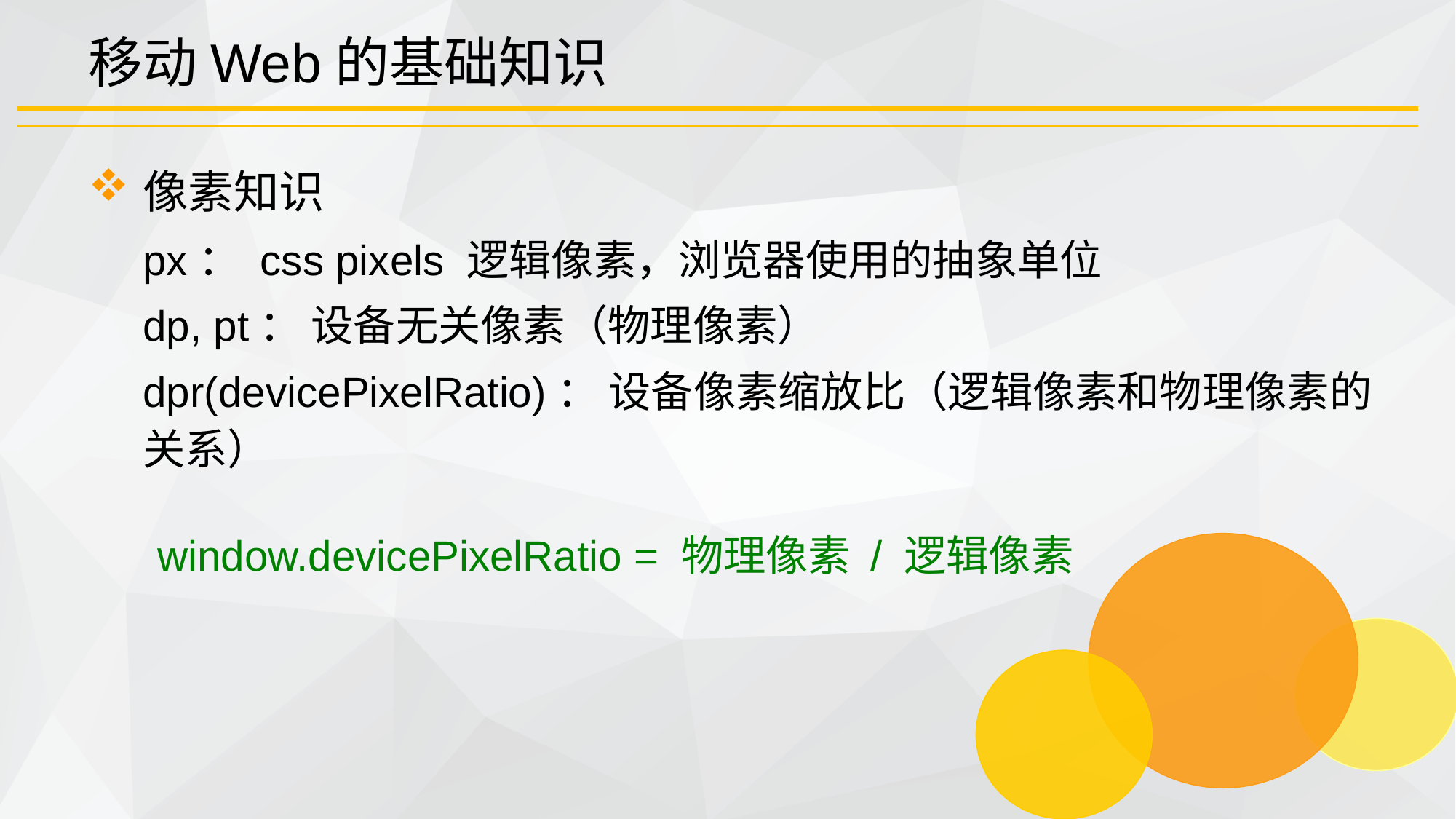

# 移动Web的基础知识
像素知识
px： css pixels 逻辑像素，浏览器使用的抽象单位
dp, pt： 设备无关像素（物理像素）
dpr(devicePixelRatio)： 设备像素缩放比（逻辑像素和物理像素的关系）
window.devicePixelRatio = 物理像素 / 逻辑像素